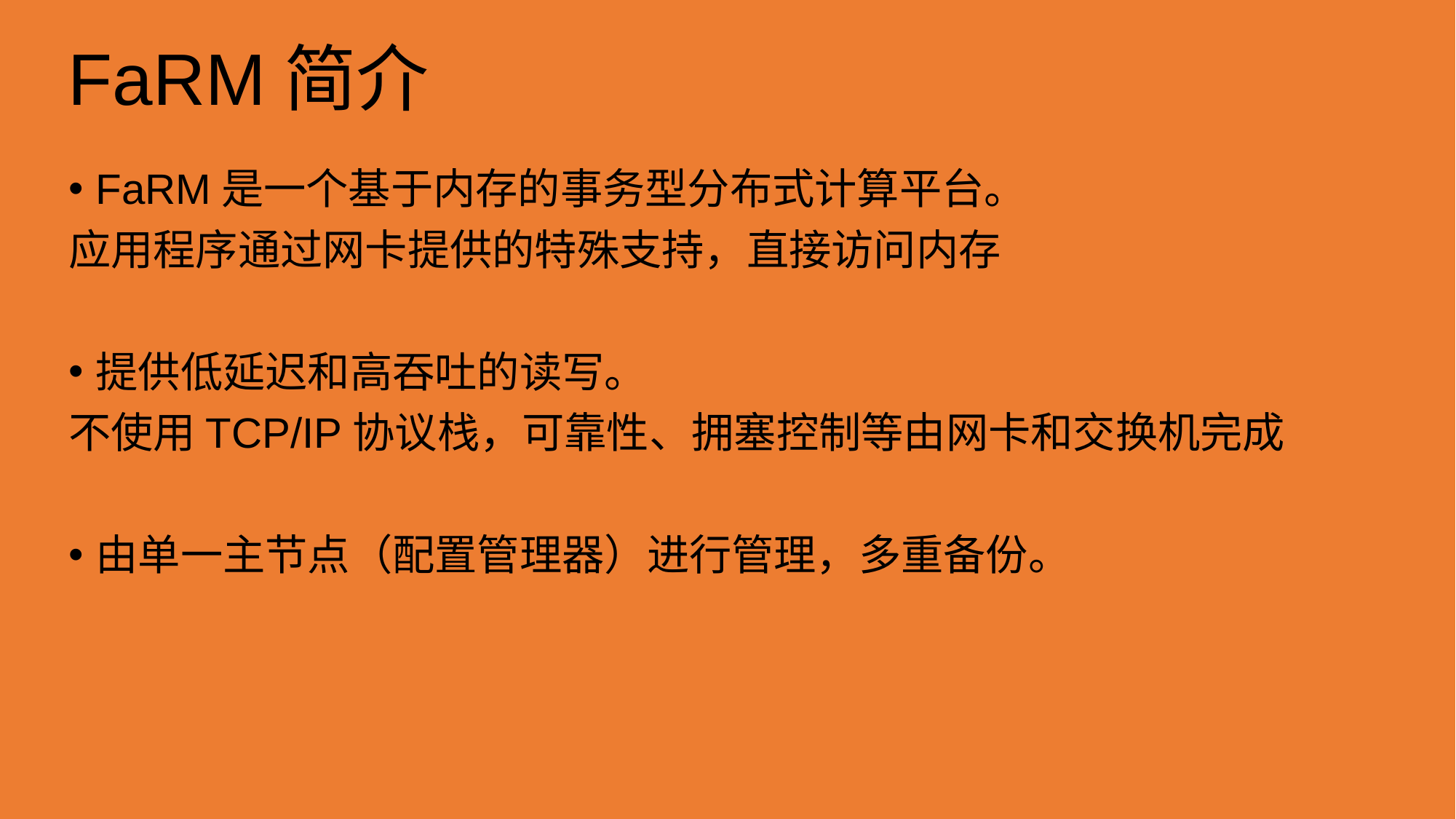

FaRM简介
FaRM是一个基于内存的事务型​​分布式计算平台。
应用程序通过网卡提供的特殊支持，直接访问内存

提供低延迟和高吞吐的读写。
不使用TCP/IP协议栈，可靠性、拥塞控制等由网卡和交换机完成

由单一主节点（配置管理器）进行管理，多重备份。